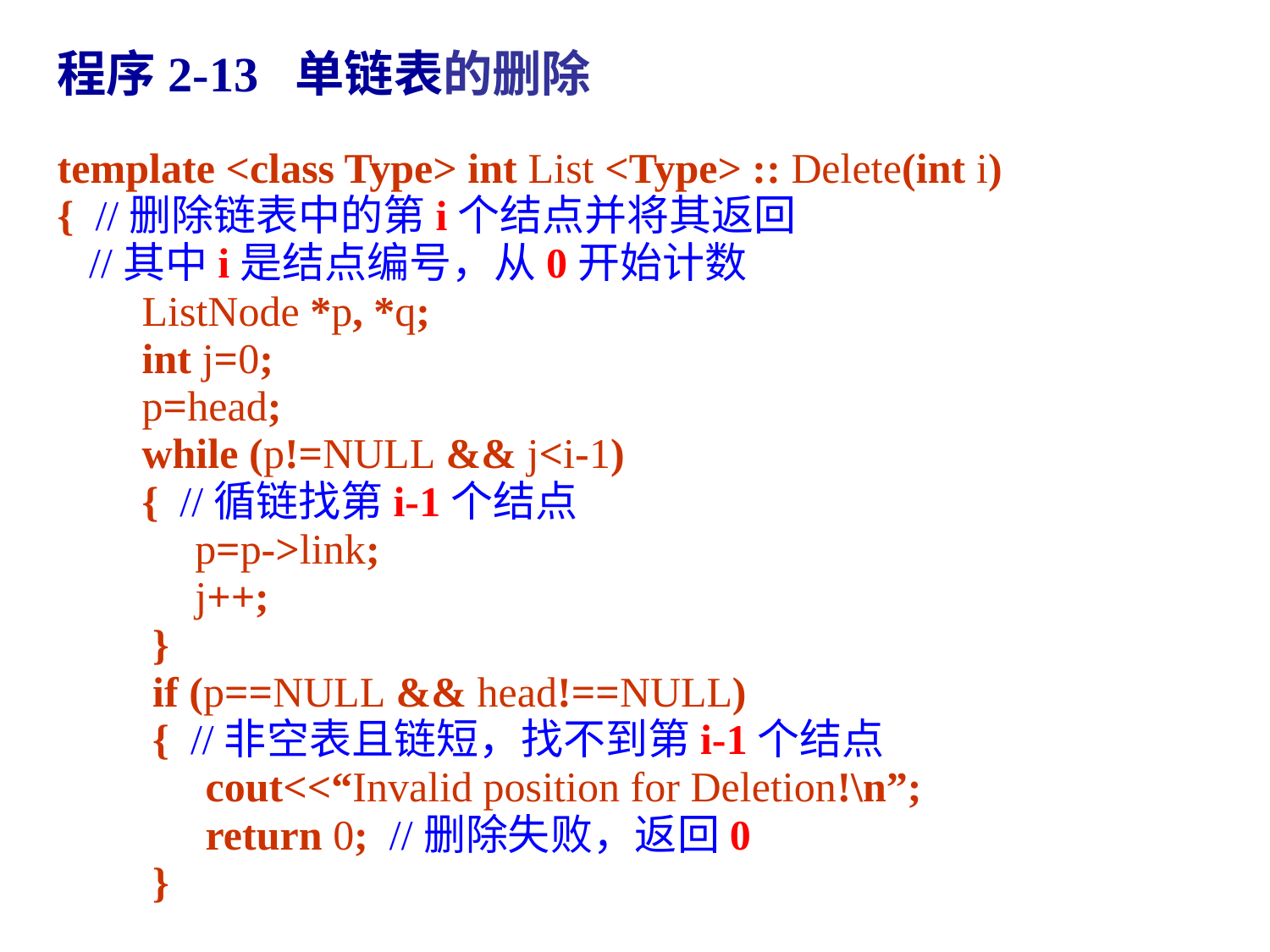

程序2-13  单链表的删除

template <class Type> int List <Type> :: Delete(int i)
{  //删除链表中的第i个结点并将其返回
   //其中i是结点编号，从0开始计数
        ListNode *p, *q;
        int j=0;
        p=head;
        while (p!=NULL && j<i-1)
        {  //循链找第i-1个结点
             p=p->link;
	 j++;
         }
         if (p==NULL && head!==NULL)
         {  //非空表且链短，找不到第i-1个结点
	  cout<<“Invalid position for Deletion!\n”;
	  return 0;  //删除失败，返回0
         }
99